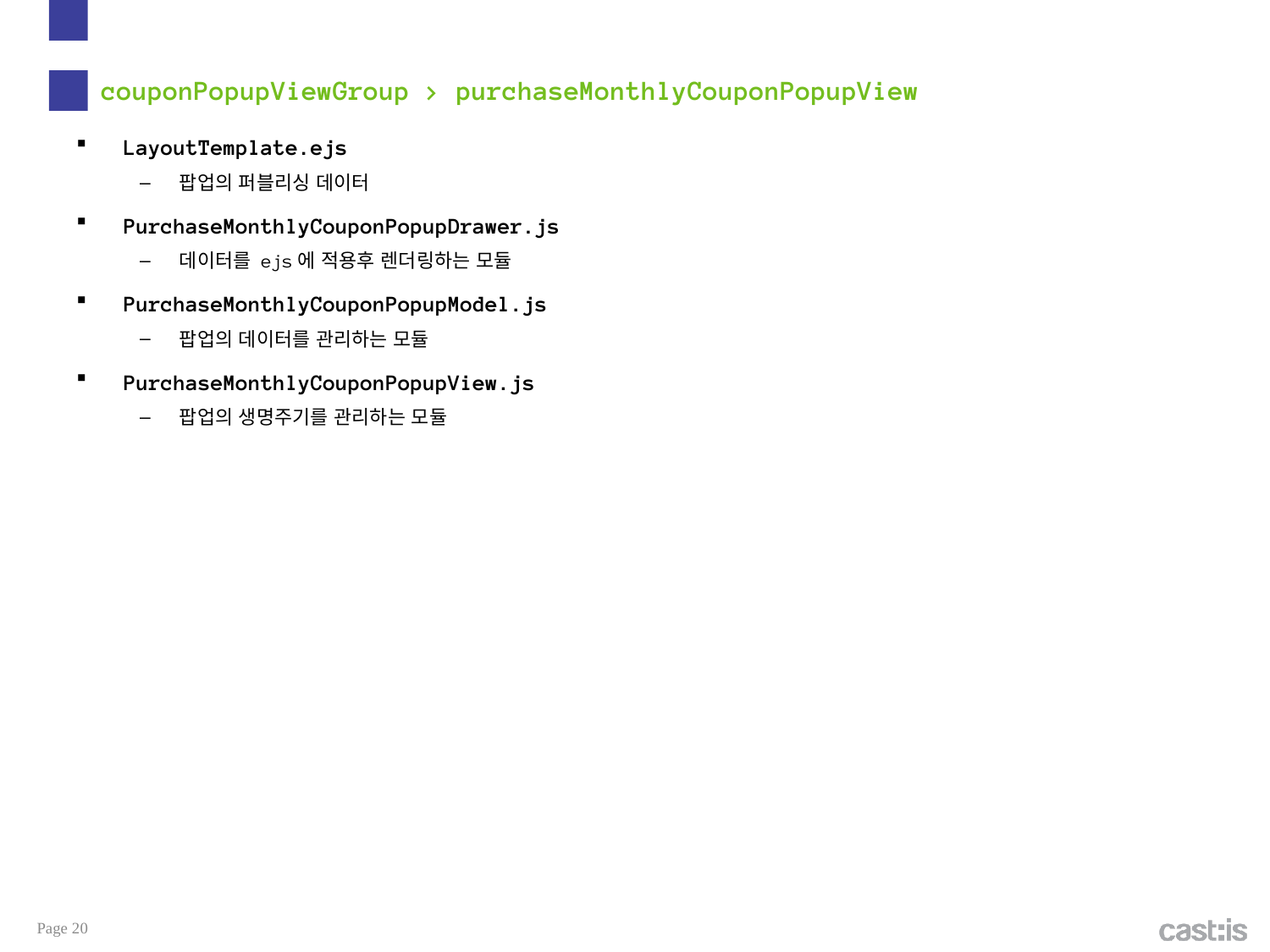

# couponPopupViewGroup > purchaseMonthlyCouponPopupView
LayoutTemplate.ejs
팝업의 퍼블리싱 데이터

PurchaseMonthlyCouponPopupDrawer.js
데이터를 ejs에 적용후 렌더링하는 모듈

PurchaseMonthlyCouponPopupModel.js
팝업의 데이터를 관리하는 모듈

PurchaseMonthlyCouponPopupView.js
팝업의 생명주기를 관리하는 모듈

Page 20